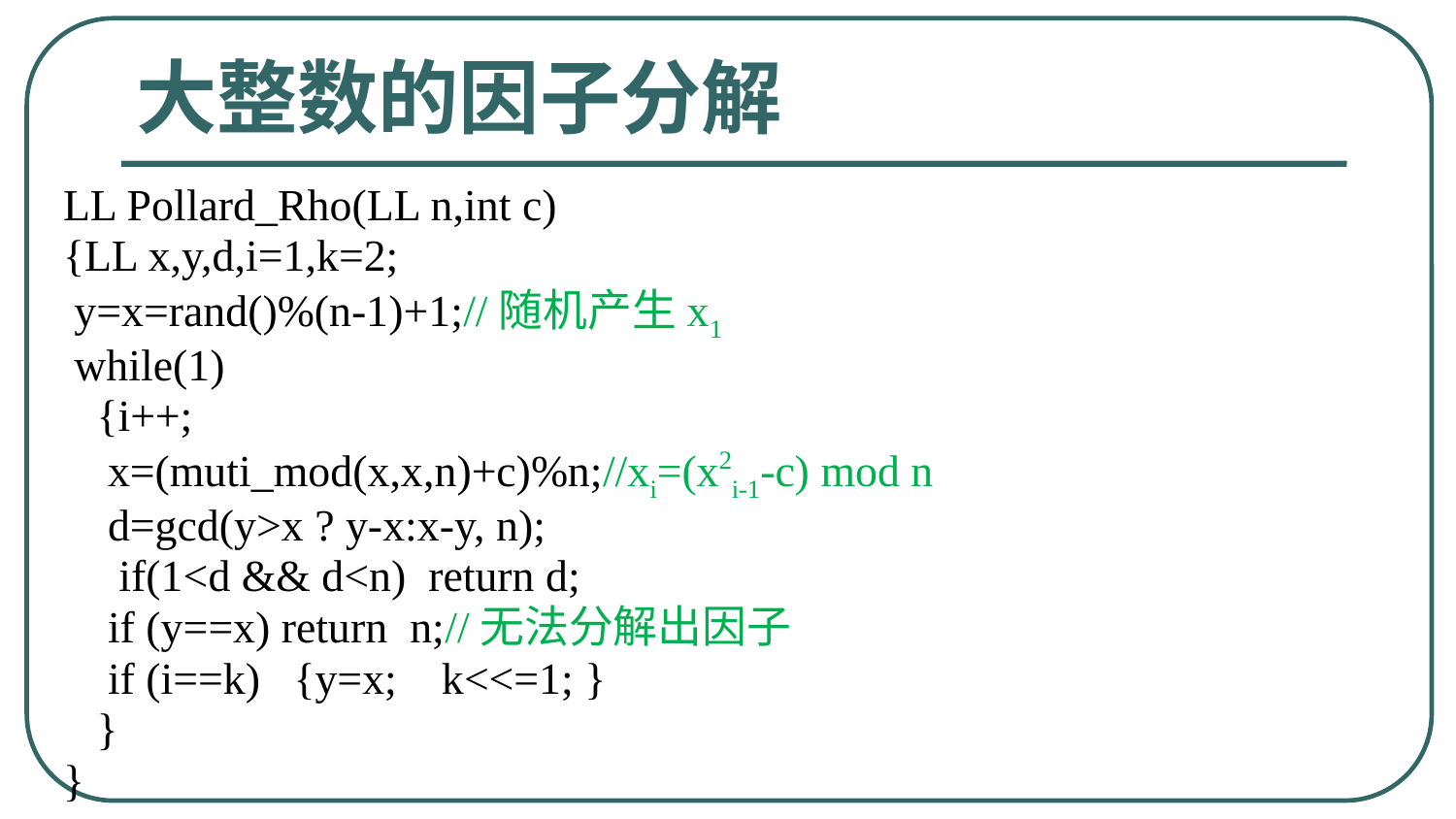

# 大整数的因子分解
LL Pollard_Rho(LL n,int c)
{LL x,y,d,i=1,k=2;
 y=x=rand()%(n-1)+1;//随机产生x1
 while(1)
   {i++;
    x=(muti_mod(x,x,n)+c)%n;//xi=(x2i-1-c) mod n
    d=gcd(y>x ? y-x:x-y, n);
     if(1<d && d<n)  return d;
    if (y==x) return  n;//无法分解出因子
    if (i==k)   {y=x;    k<<=1; }
   }
}